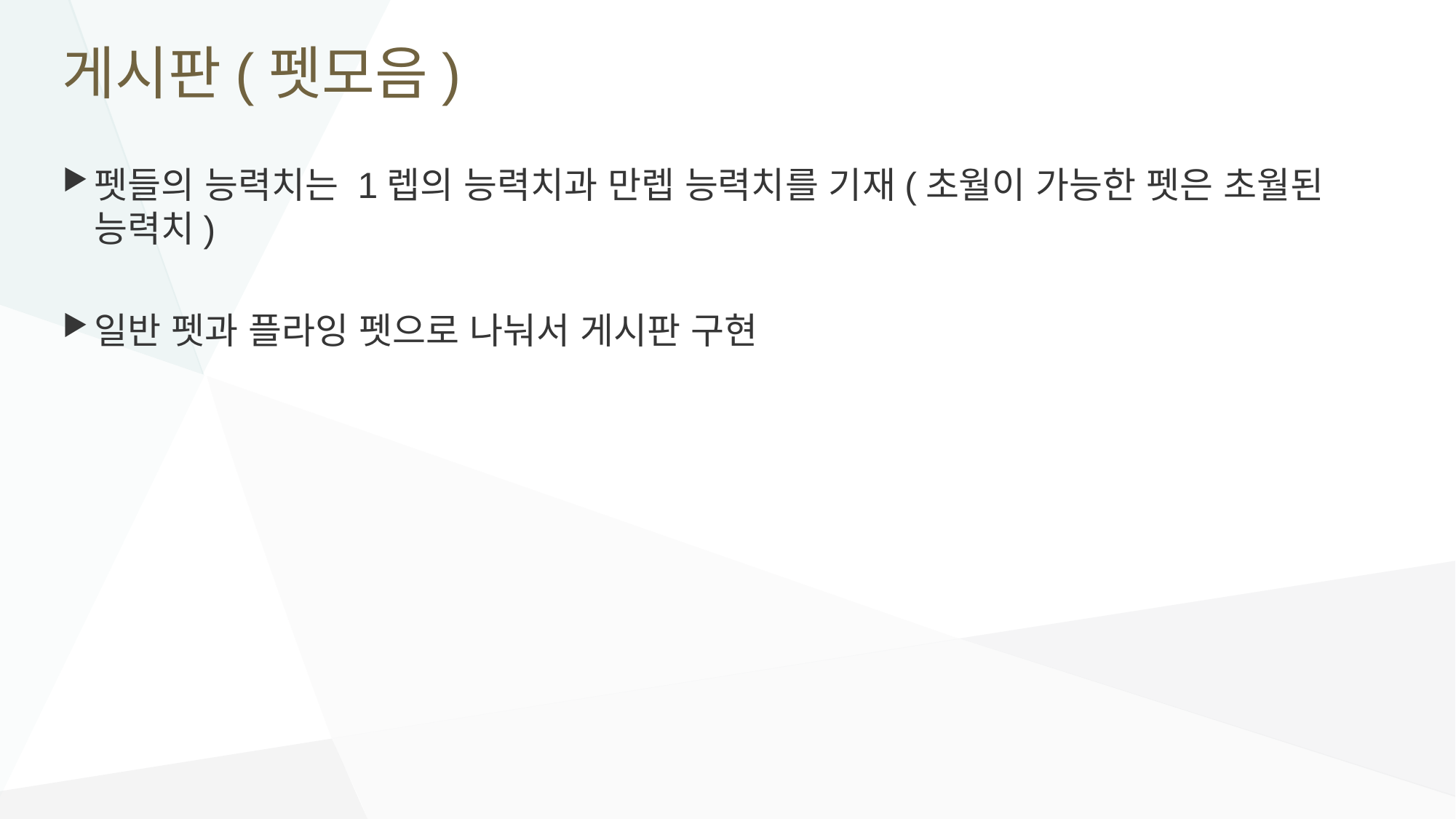

# 게시판(펫모음)
펫들의 능력치는 1렙의 능력치과 만렙 능력치를 기재(초월이 가능한 펫은 초월된 능력치)

일반 펫과 플라잉 펫으로 나눠서 게시판 구현